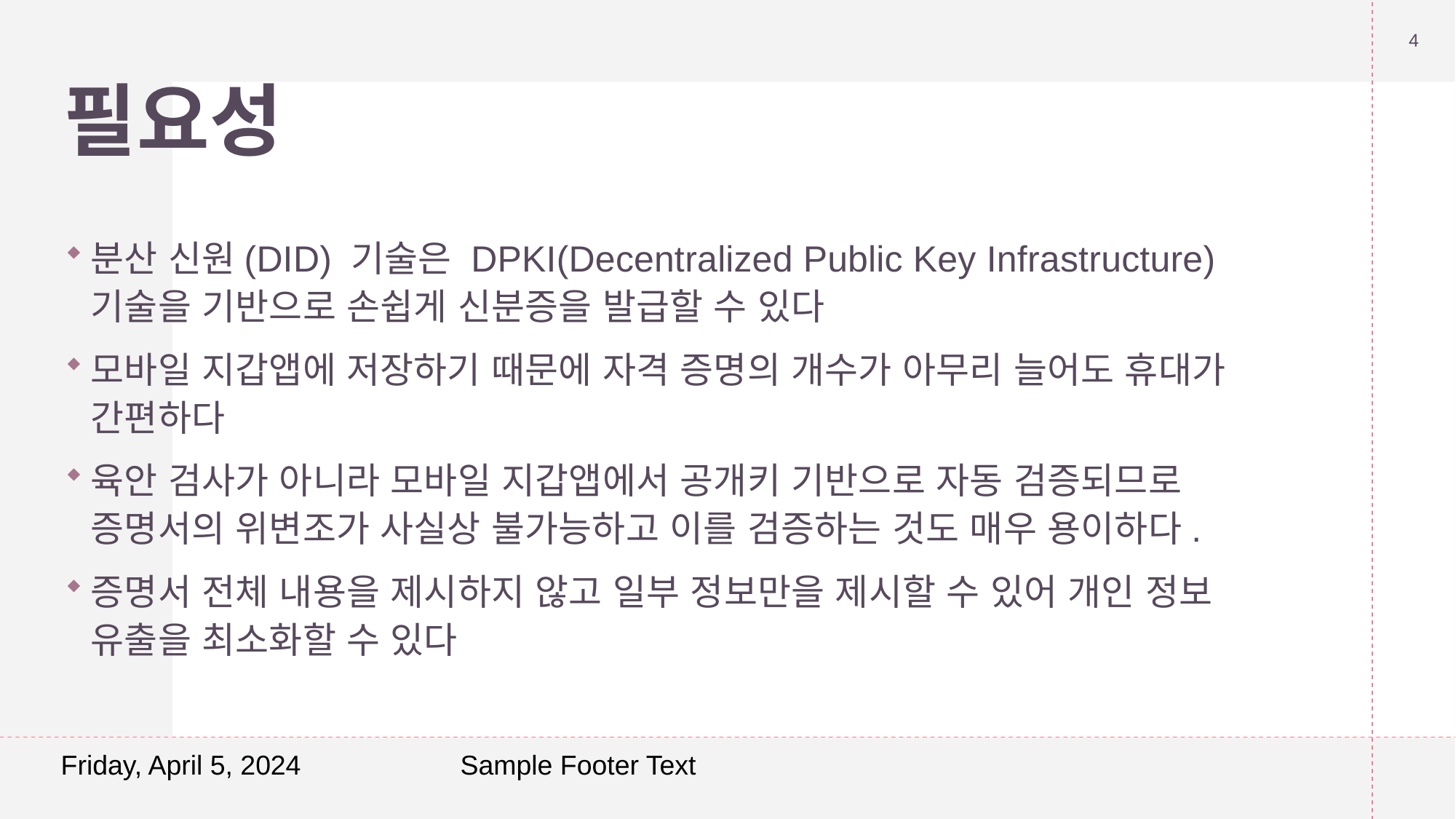

4
# 필요성
분산 신원(DID) 기술은 DPKI(Decentralized Public Key Infrastructure) 기술을 기반으로 손쉽게 신분증을 발급할 수 있다
모바일 지갑앱에 저장하기 때문에 자격 증명의 개수가 아무리 늘어도 휴대가 간편하다
육안 검사가 아니라 모바일 지갑앱에서 공개키 기반으로 자동 검증되므로 증명서의 위변조가 사실상 불가능하고 이를 검증하는 것도 매우 용이하다.
증명서 전체 내용을 제시하지 않고 일부 정보만을 제시할 수 있어 개인 정보 유출을 최소화할 수 있다
Friday, April 5, 2024
Sample Footer Text